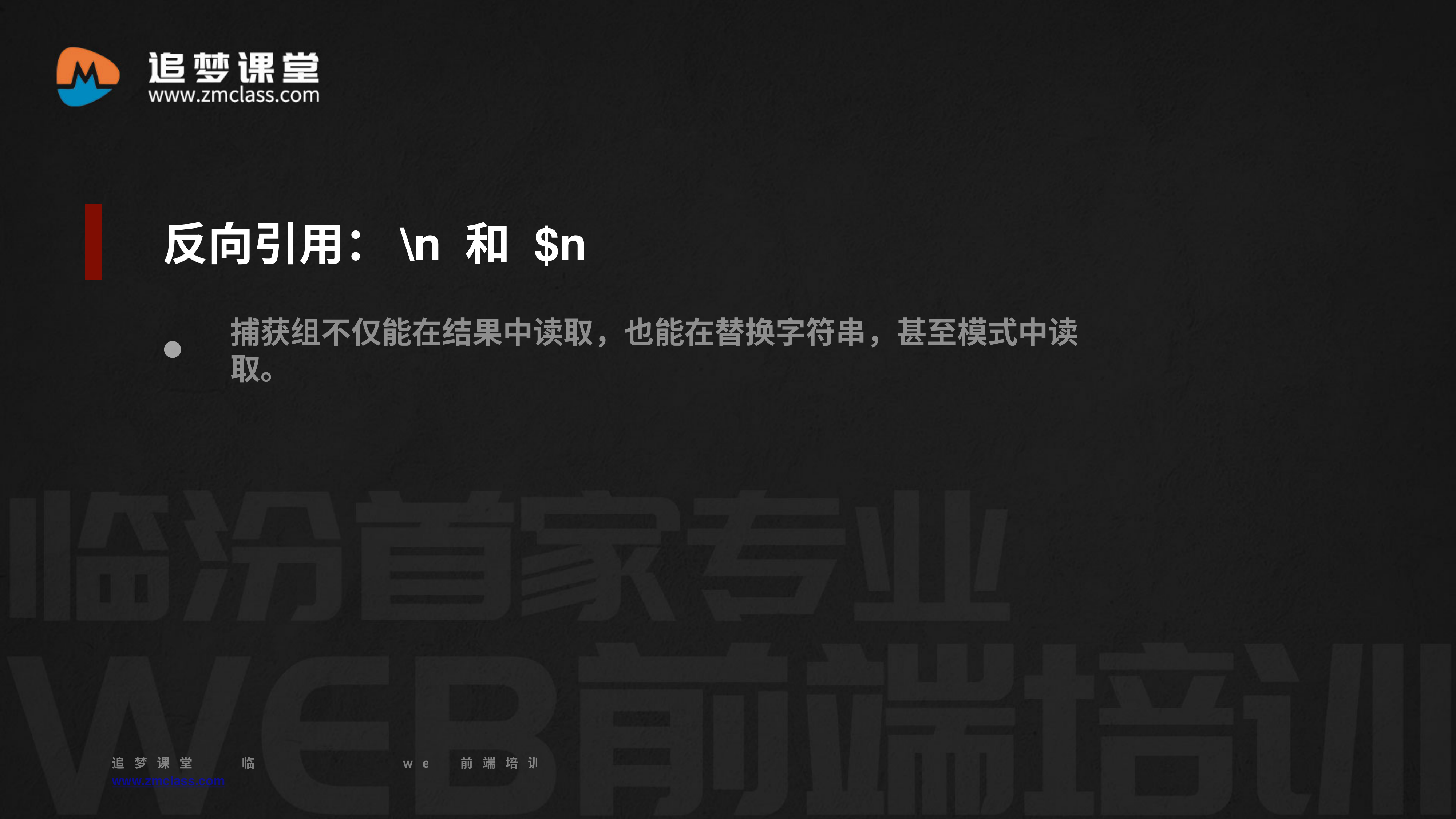

反向引用：\n 和 $n
捕获组不仅能在结果中读取，也能在替换字符串，甚至模式中读取。

追梦课堂   临汾首家专业的web前端培训机构                                                          www.zmclass.com
44